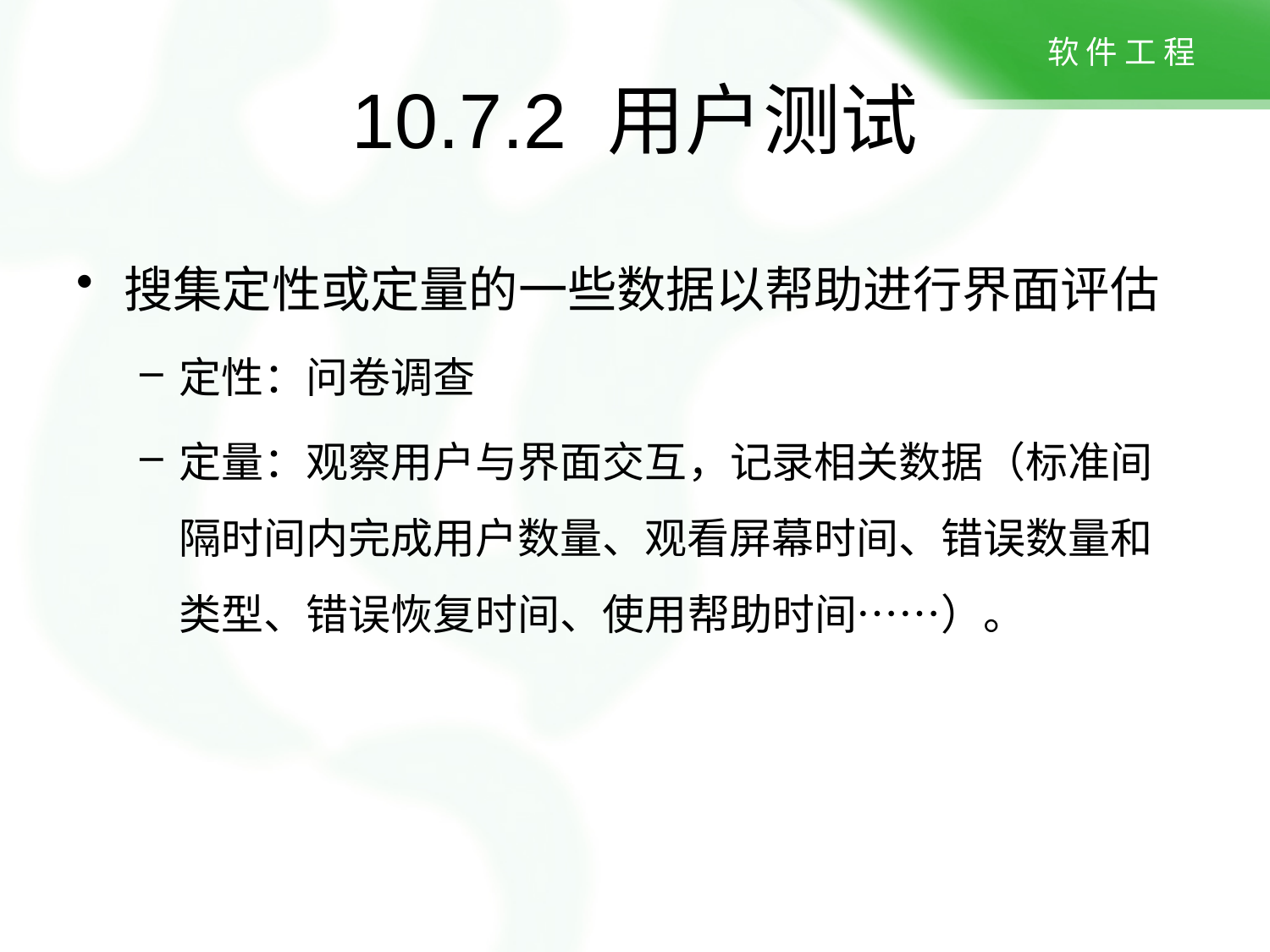

# 10.7.2 用户测试
搜集定性或定量的一些数据以帮助进行界面评估
定性：问卷调查
定量：观察用户与界面交互，记录相关数据（标准间隔时间内完成用户数量、观看屏幕时间、错误数量和类型、错误恢复时间、使用帮助时间……）。